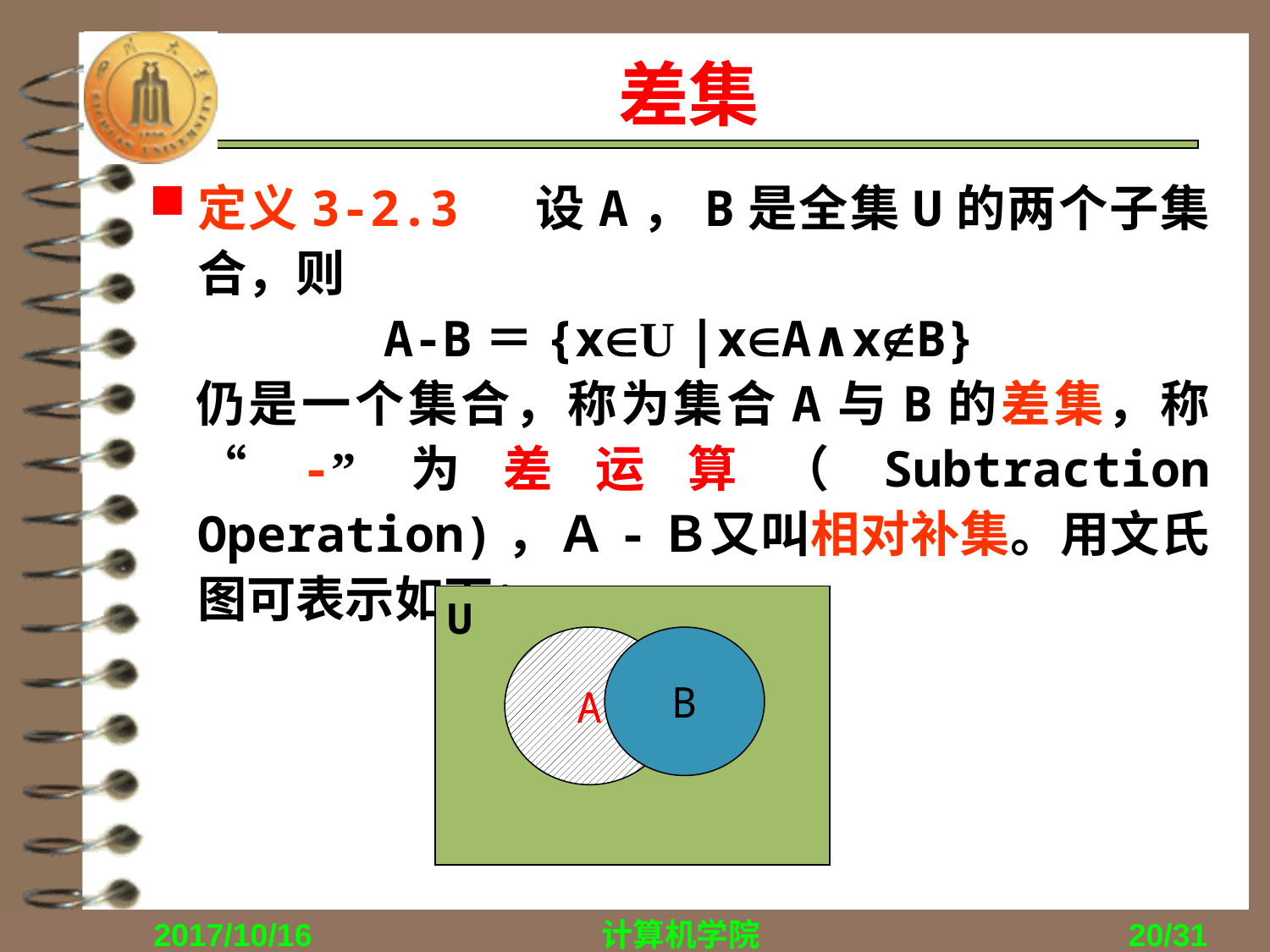

# 差集
定义3-2.3  设A，B是全集U的两个子集合，则
A-B＝{x∈U |x∈A∧x∉B}
  仍是一个集合，称为集合A与B的差集，称“-”为差运算（Subtraction Operation)，Ａ-Ｂ又叫相对补集。用文氏图可表示如下：
U

A
B
2017/10/16
计算机学院
20/31